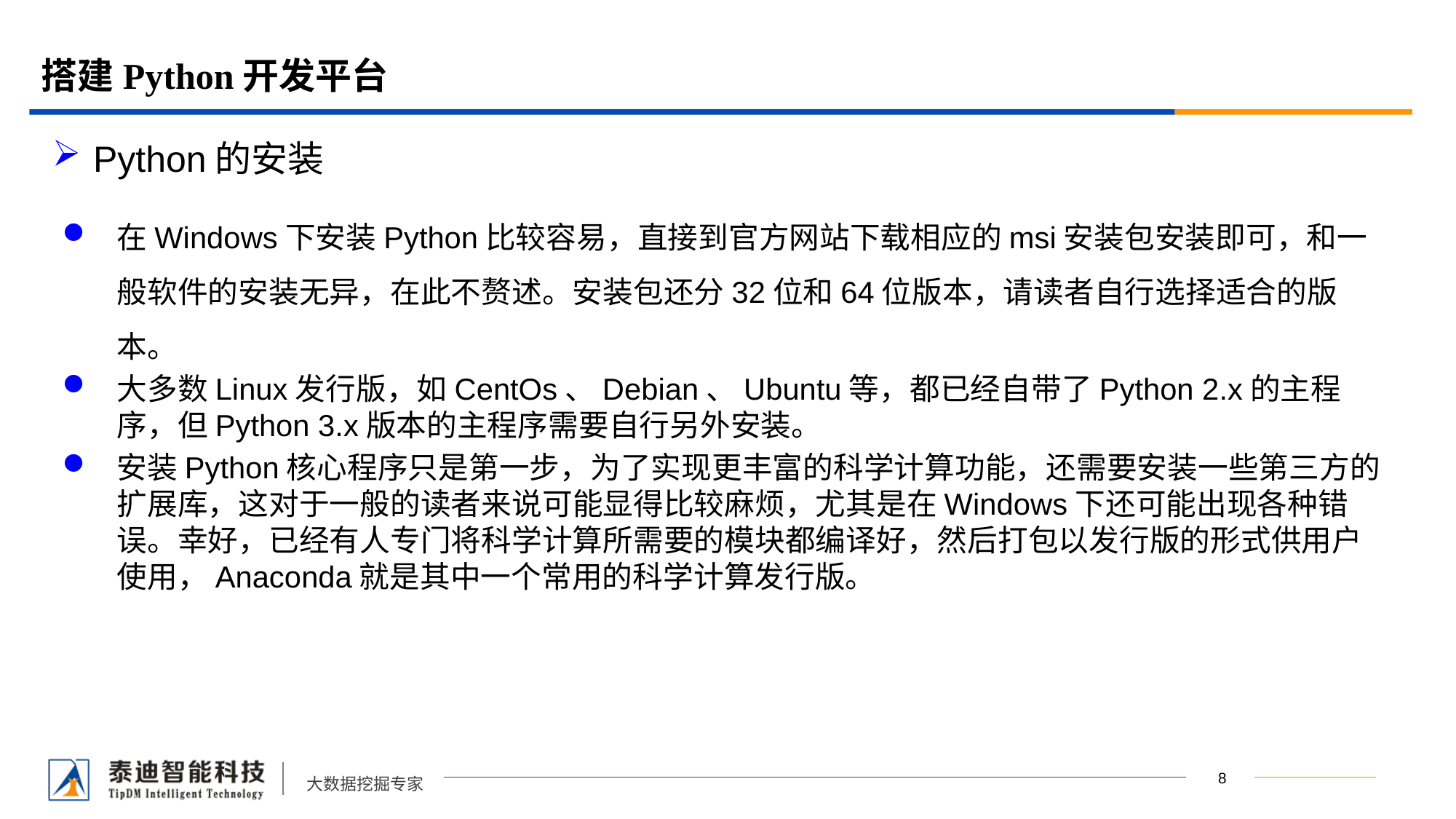

# 搭建Python开发平台
Python的安装
在Windows下安装Python比较容易，直接到官方网站下载相应的msi安装包安装即可，和一般软件的安装无异，在此不赘述。安装包还分32位和64位版本，请读者自行选择适合的版本。
大多数Linux发行版，如CentOs、Debian、Ubuntu等，都已经自带了Python 2.x的主程序，但Python 3.x版本的主程序需要自行另外安装。
安装Python核心程序只是第一步，为了实现更丰富的科学计算功能，还需要安装一些第三方的扩展库，这对于一般的读者来说可能显得比较麻烦，尤其是在Windows下还可能出现各种错误。幸好，已经有人专门将科学计算所需要的模块都编译好，然后打包以发行版的形式供用户使用，Anaconda就是其中一个常用的科学计算发行版。